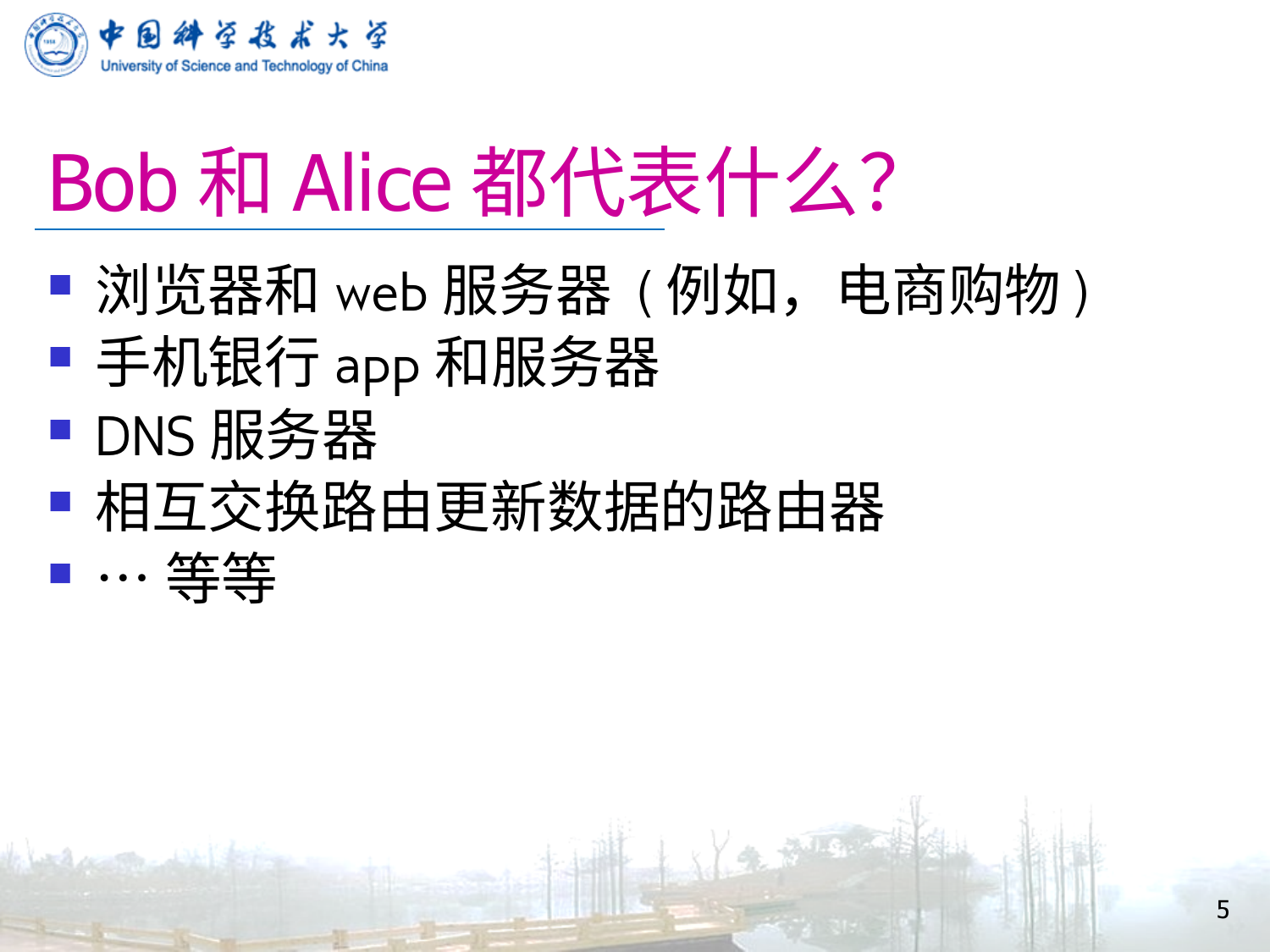

# Bob和Alice都代表什么？
浏览器和web服务器 (例如，电商购物)
手机银行app和服务器
DNS服务器
相互交换路由更新数据的路由器
…等等
5